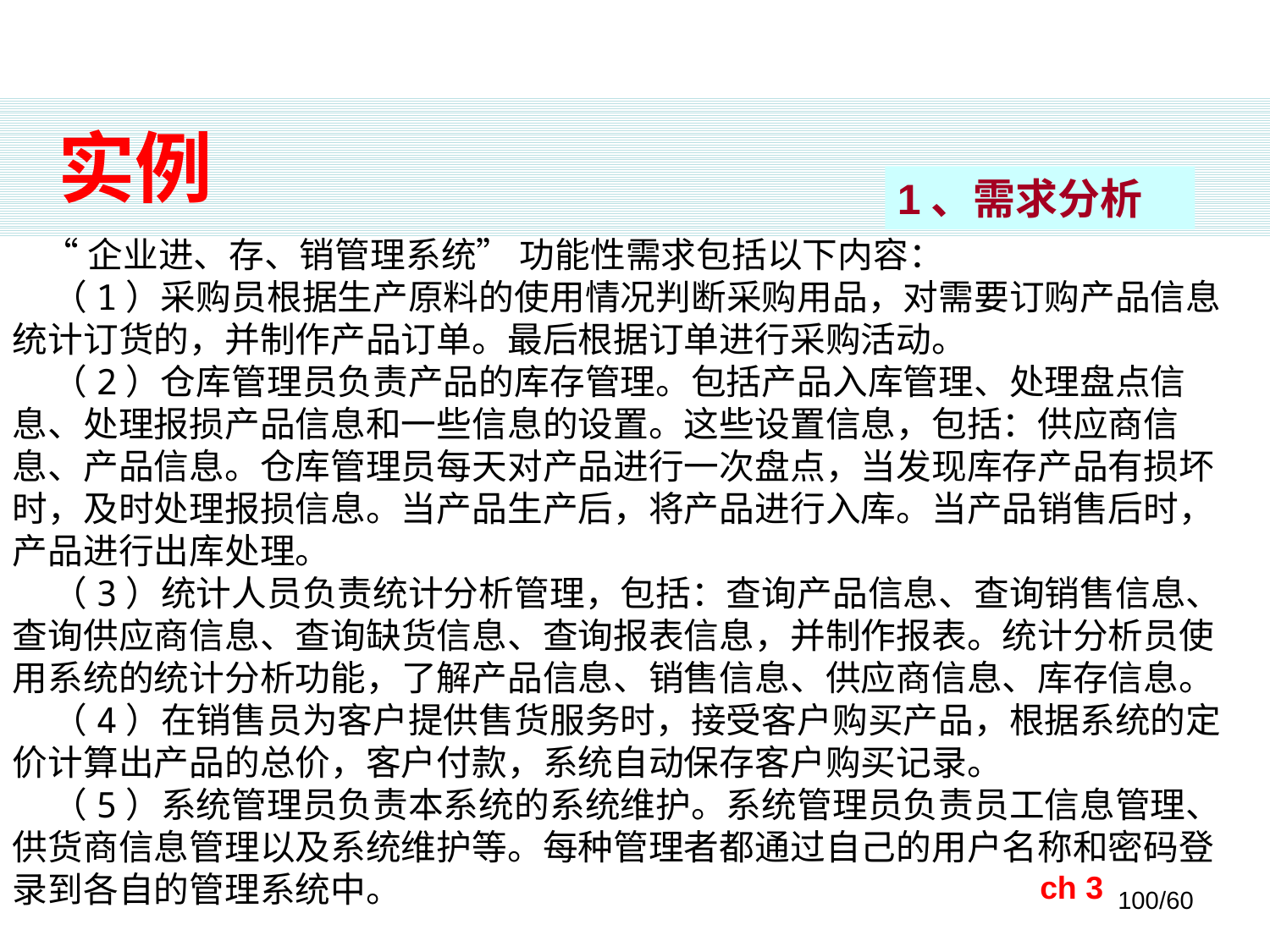

# 实例
1、需求分析
    “企业进、存、销管理系统” 功能性需求包括以下内容：
    （1）采购员根据生产原料的使用情况判断采购用品，对需要订购产品信息统计订货的，并制作产品订单。最后根据订单进行采购活动。
    （2）仓库管理员负责产品的库存管理。包括产品入库管理、处理盘点信息、处理报损产品信息和一些信息的设置。这些设置信息，包括：供应商信息、产品信息。仓库管理员每天对产品进行一次盘点，当发现库存产品有损坏时，及时处理报损信息。当产品生产后，将产品进行入库。当产品销售后时，产品进行出库处理。
    （3）统计人员负责统计分析管理，包括：查询产品信息、查询销售信息、查询供应商信息、查询缺货信息、查询报表信息，并制作报表。统计分析员使用系统的统计分析功能，了解产品信息、销售信息、供应商信息、库存信息。
    （4）在销售员为客户提供售货服务时，接受客户购买产品，根据系统的定价计算出产品的总价，客户付款，系统自动保存客户购买记录。
    （5）系统管理员负责本系统的系统维护。系统管理员负责员工信息管理、供货商信息管理以及系统维护等。每种管理者都通过自己的用户名称和密码登录到各自的管理系统中。
ch 3
100/60